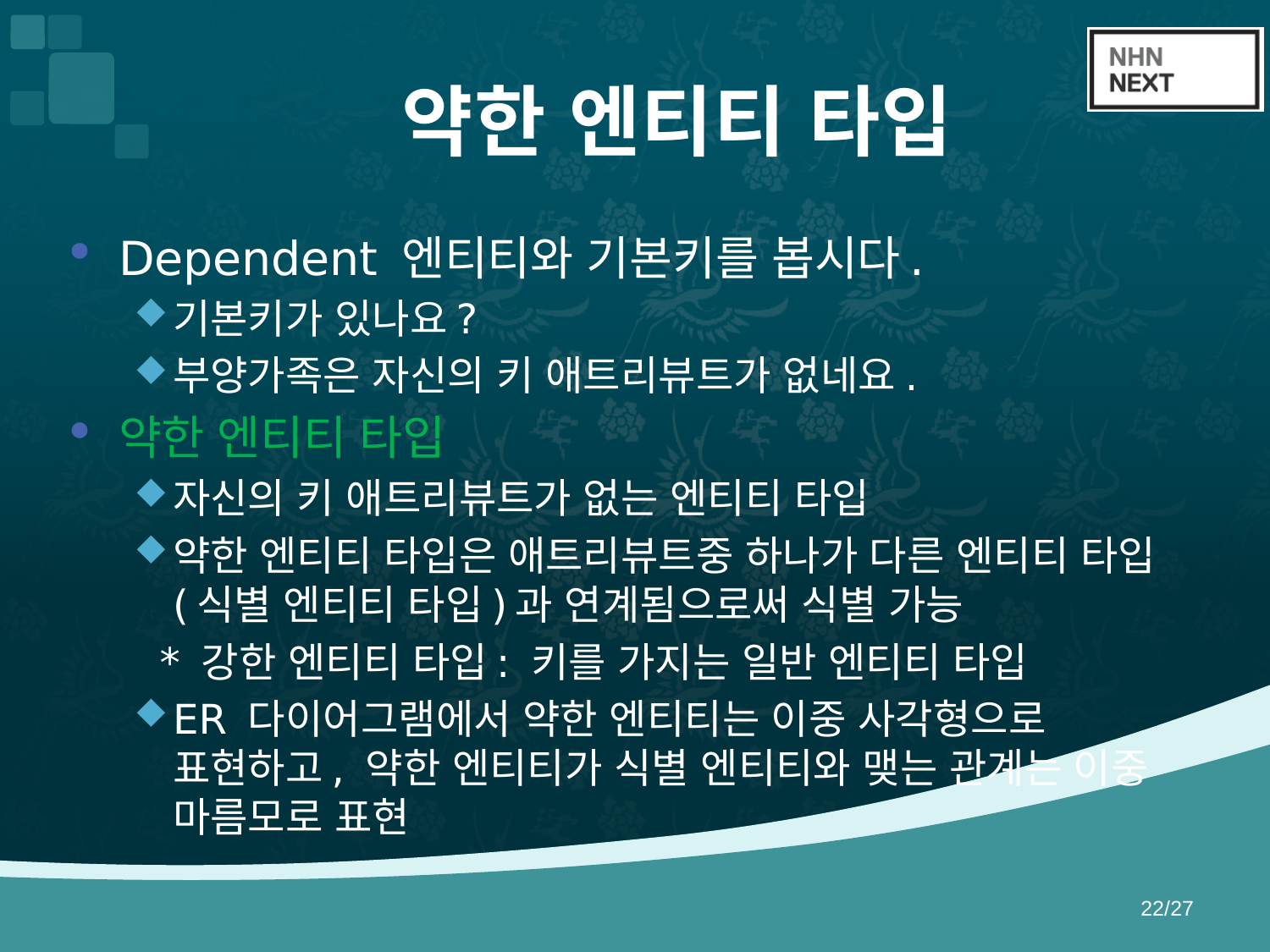

# 약한 엔티티 타입
Dependent 엔티티와 기본키를 봅시다.
기본키가 있나요?
부양가족은 자신의 키 애트리뷰트가 없네요.
약한 엔티티 타입
자신의 키 애트리뷰트가 없는 엔티티 타입
약한 엔티티 타입은 애트리뷰트중 하나가 다른 엔티티 타입(식별 엔티티 타입)과 연계됨으로써 식별 가능
  * 강한 엔티티 타입: 키를 가지는 일반 엔티티 타입
ER 다이어그램에서 약한 엔티티는 이중 사각형으로 표현하고, 약한 엔티티가 식별 엔티티와 맺는 관계는 이중 마름모로 표현
22/27